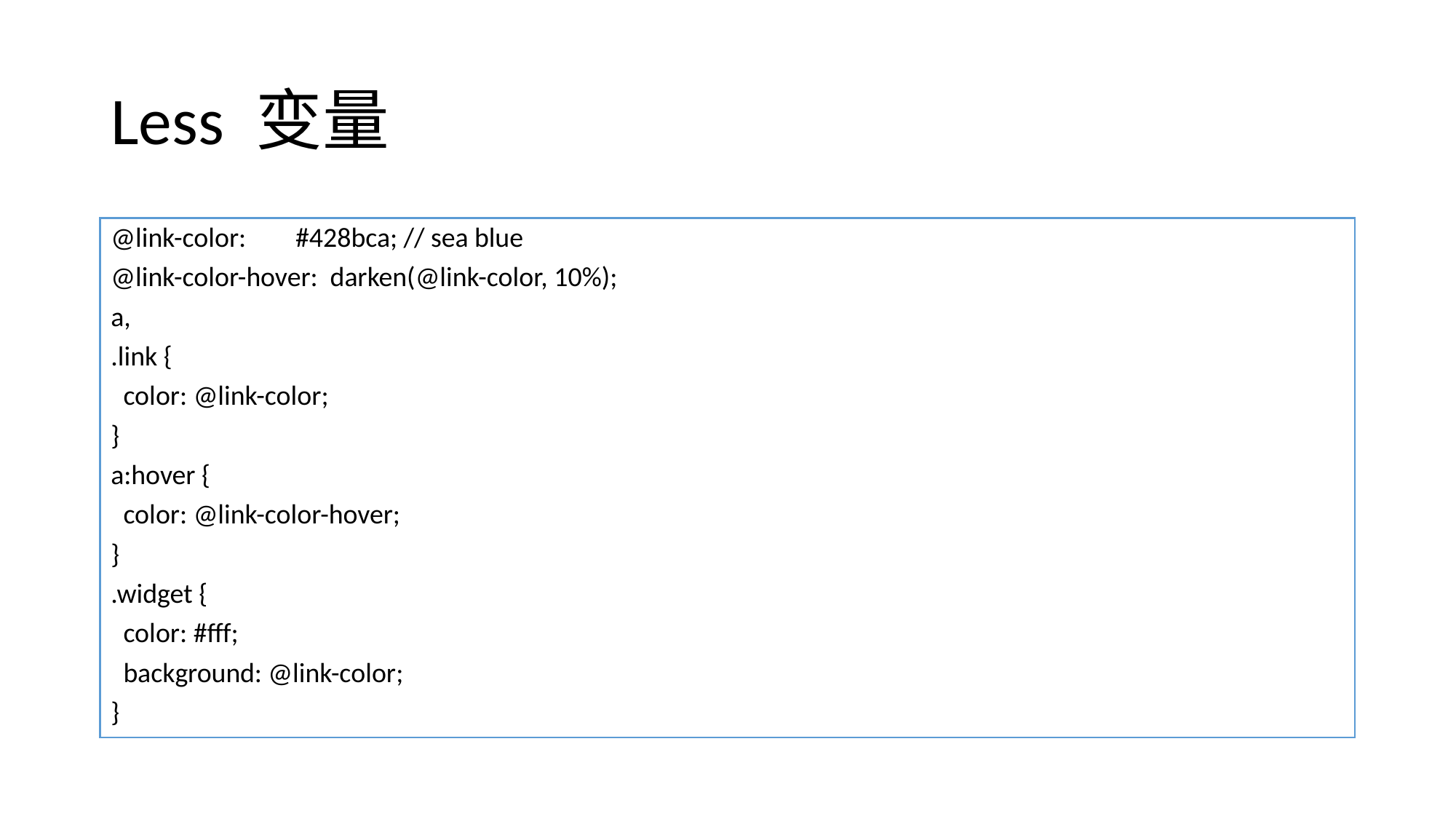

# Less 变量
@link-color:        #428bca; // sea blue
@link-color-hover:  darken(@link-color, 10%);
a,
.link {
  color: @link-color;
}
a:hover {
  color: @link-color-hover;
}
.widget {
  color: #fff;
  background: @link-color;
}